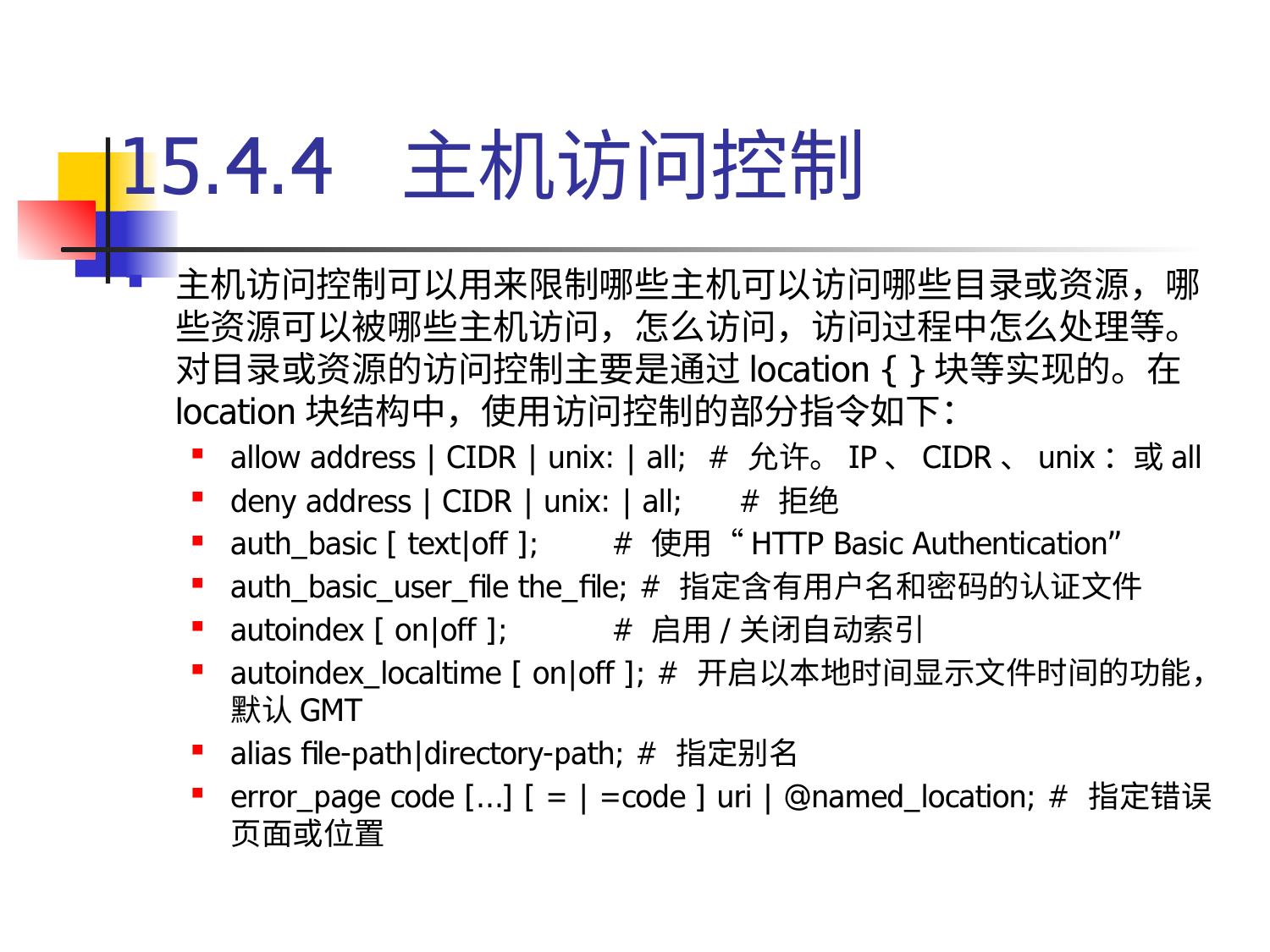

# 15.4.4  主机访问控制
主机访问控制可以用来限制哪些主机可以访问哪些目录或资源，哪些资源可以被哪些主机访问，怎么访问，访问过程中怎么处理等。对目录或资源的访问控制主要是通过location { }块等实现的。在location块结构中，使用访问控制的部分指令如下：
allow address | CIDR | unix: | all;  # 允许。IP、CIDR、unix：或all
deny address | CIDR | unix: | all; 	# 拒绝
auth_basic [ text|off ]; 	# 使用“HTTP Basic Authentication”
auth_basic_user_file the_file; # 指定含有用户名和密码的认证文件
autoindex [ on|off ]; 	# 启用/关闭自动索引
autoindex_localtime [ on|off ]; # 开启以本地时间显示文件时间的功能，默认GMT
alias file-path|directory-path; # 指定别名
error_page code [...] [ = | =code ] uri | @named_location; # 指定错误页面或位置